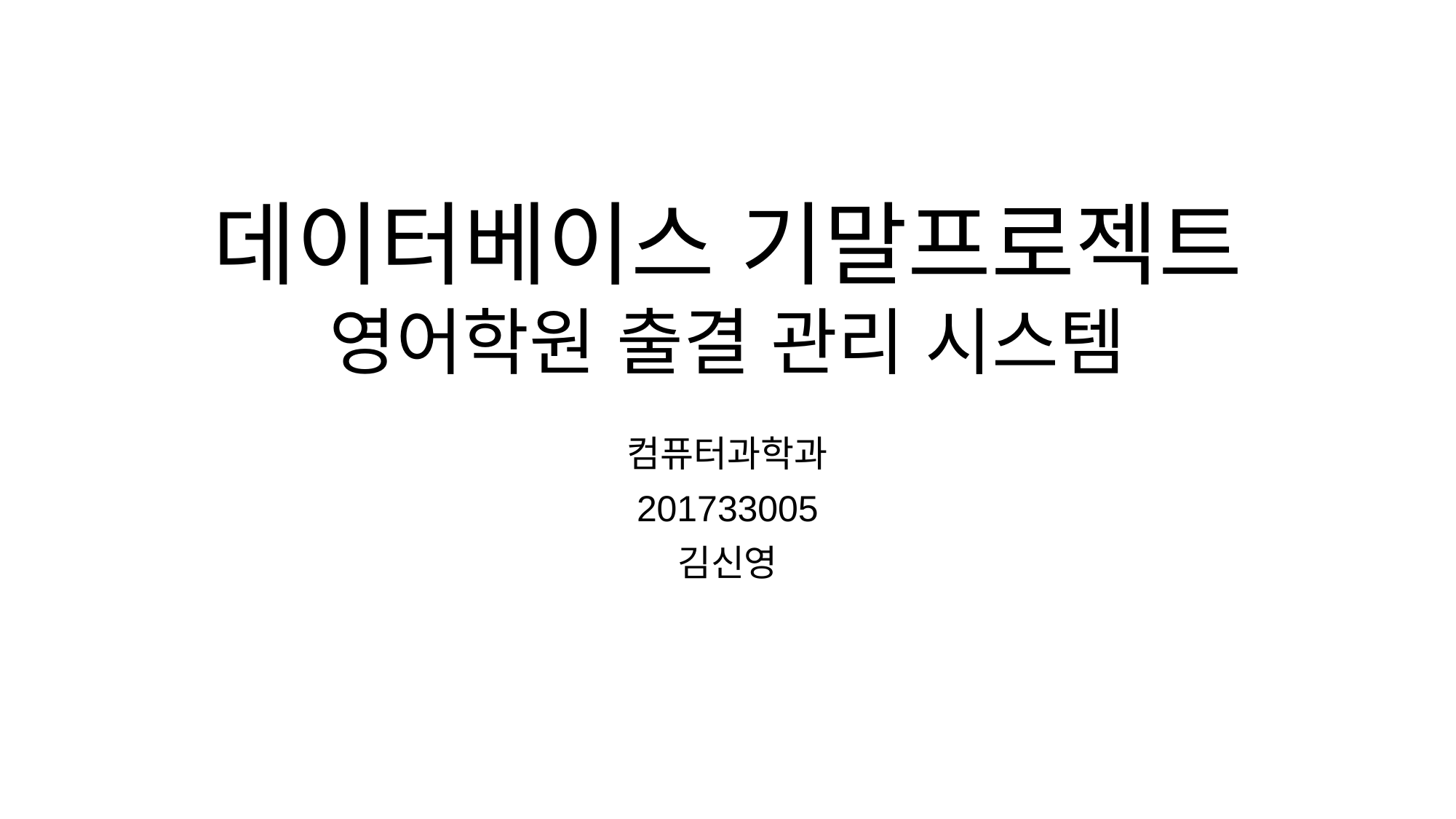

# 데이터베이스 기말프로젝트 영어학원 출결 관리 시스템
컴퓨터과학과
201733005
김신영